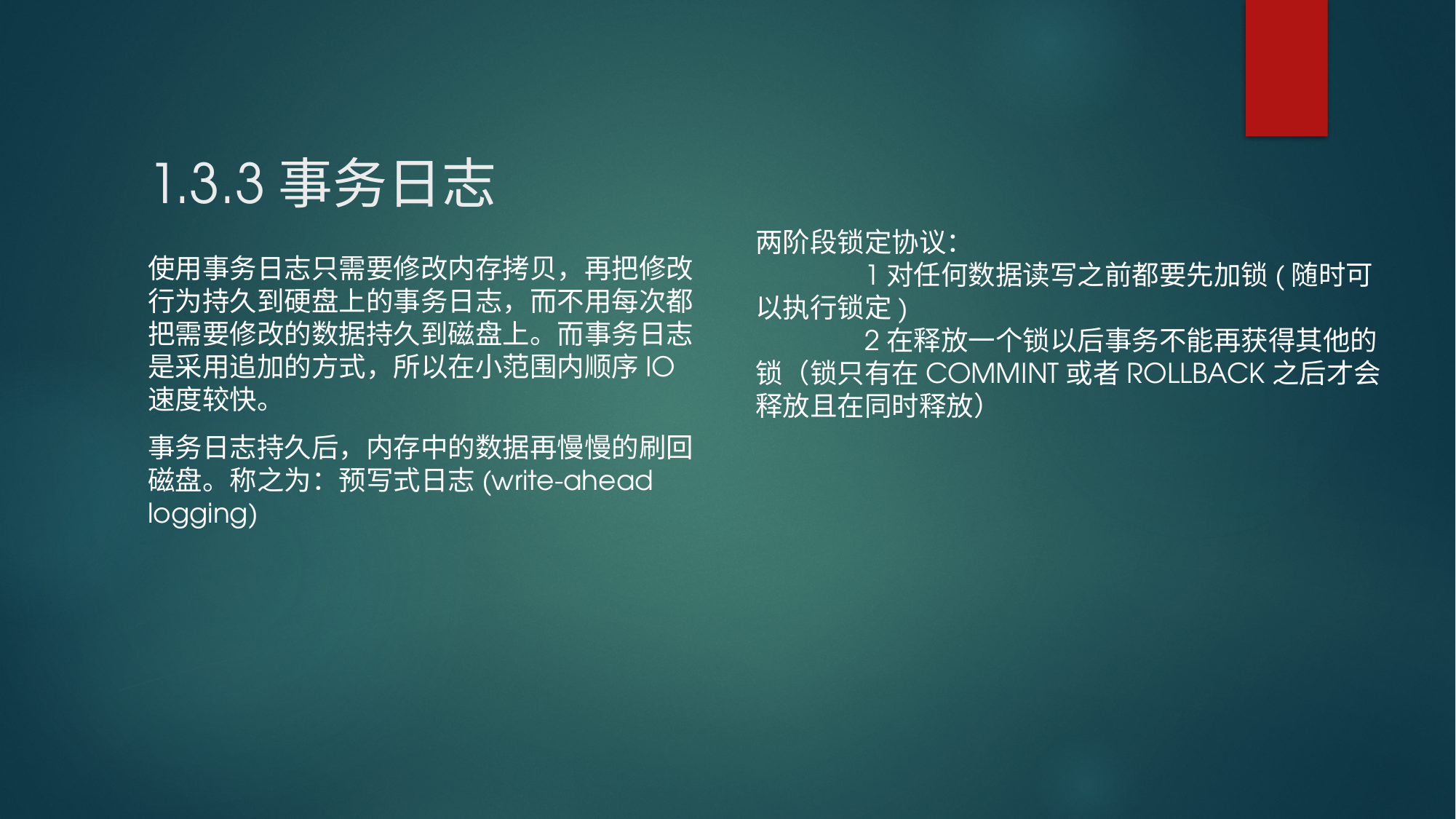

# 1.3.3事务日志
两阶段锁定协议：
	1对任何数据读写之前都要先加锁(随时可以执行锁定)
	2在释放一个锁以后事务不能再获得其他的锁（锁只有在COMMINT或者ROLLBACK之后才会释放且在同时释放）
使用事务日志只需要修改内存拷贝，再把修改行为持久到硬盘上的事务日志，而不用每次都把需要修改的数据持久到磁盘上。而事务日志是采用追加的方式，所以在小范围内顺序IO速度较快。
事务日志持久后，内存中的数据再慢慢的刷回磁盘。称之为：预写式日志(write-ahead logging)